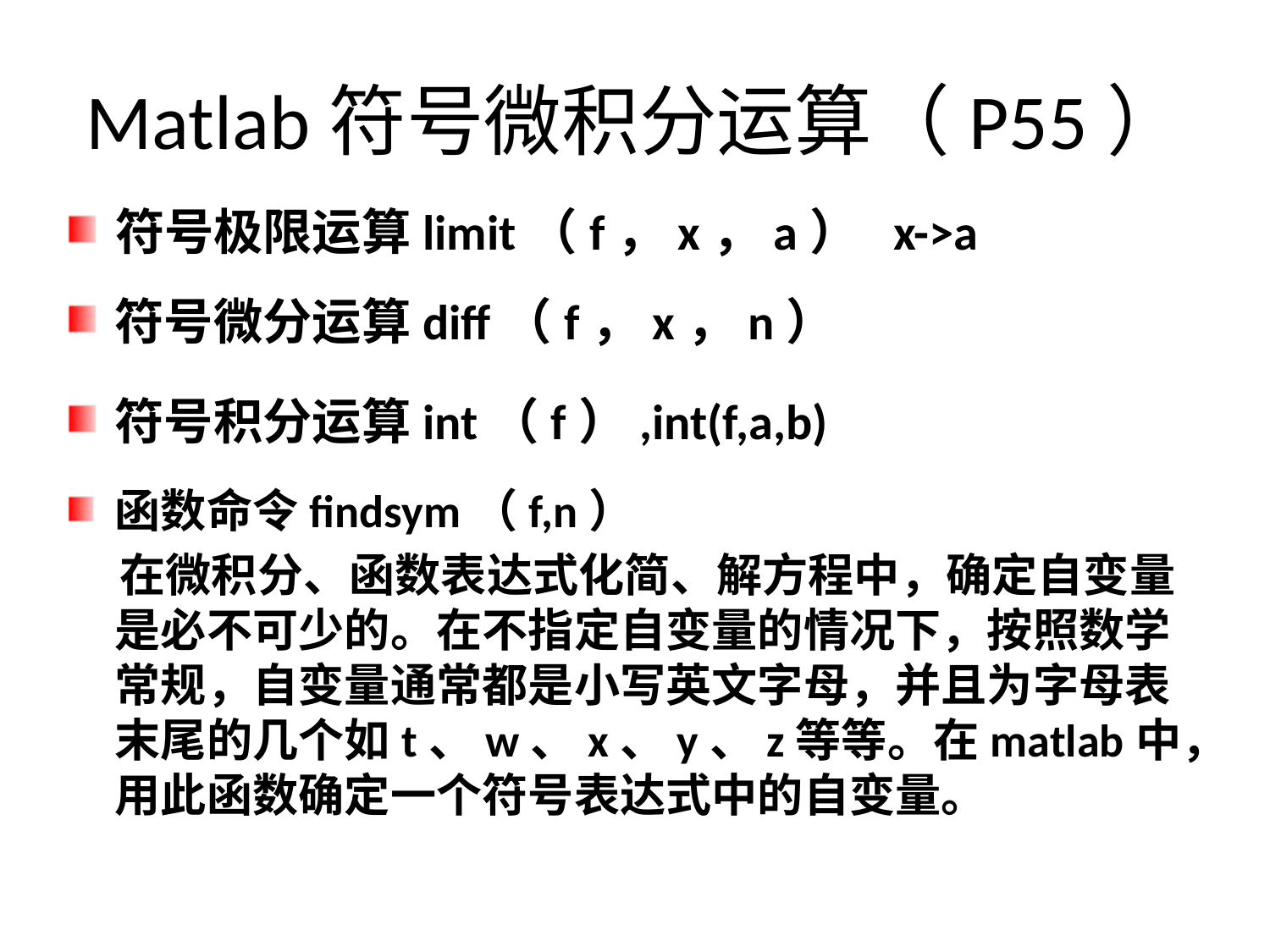

# Matlab符号微积分运算（P55）
符号极限运算limit（f，x，a）  x->a
符号微分运算diff（f，x，n）

符号积分运算int（f）,int(f,a,b)

函数命令findsym（f,n）
    在微积分、函数表达式化简、解方程中，确定自变量是必不可少的。在不指定自变量的情况下，按照数学常规，自变量通常都是小写英文字母，并且为字母表末尾的几个如t、w、x、y、z等等。在matlab中，用此函数确定一个符号表达式中的自变量。